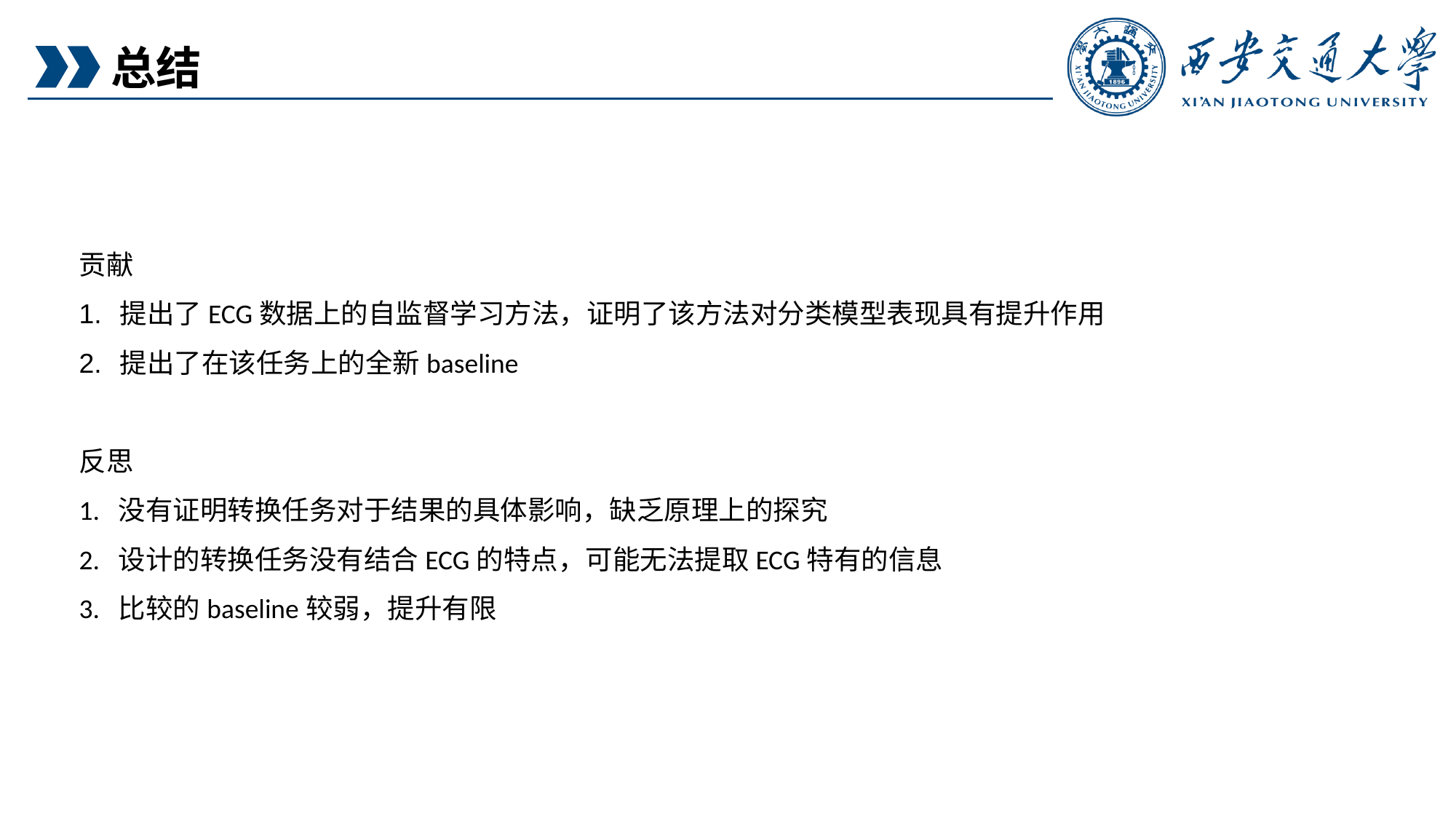

总结

贡献
提出了ECG数据上的自监督学习方法，证明了该方法对分类模型表现具有提升作用
提出了在该任务上的全新baseline

反思
1.  没有证明转换任务对于结果的具体影响，缺乏原理上的探究
2.  设计的转换任务没有结合ECG的特点，可能无法提取ECG特有的信息
3.  比较的baseline较弱，提升有限